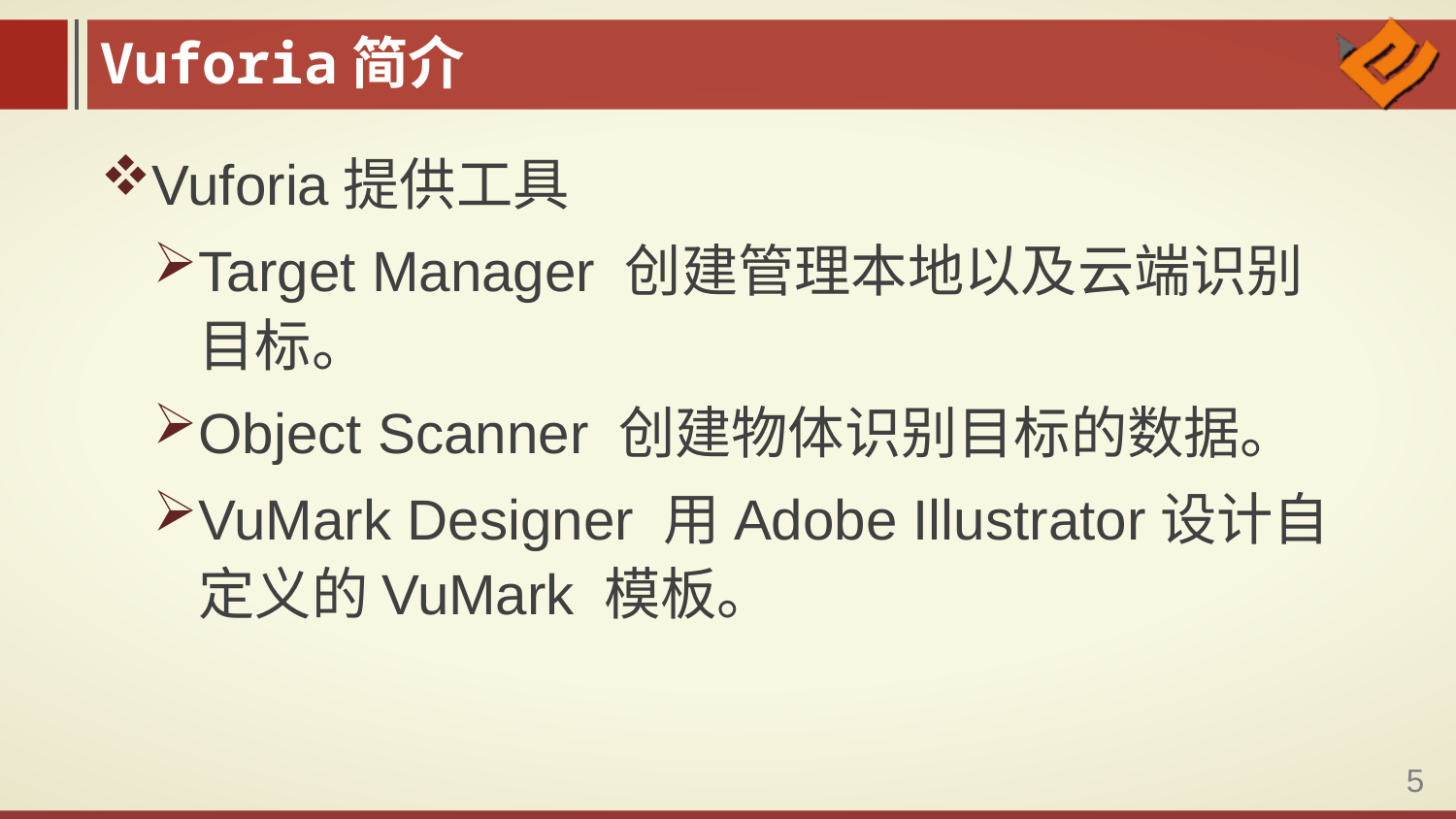

Vuforia简介
Vuforia提供工具
Target Manager 创建管理本地以及云端识别目标。
Object Scanner 创建物体识别目标的数据。
VuMark Designer 用Adobe Illustrator设计自定义的VuMark 模板。